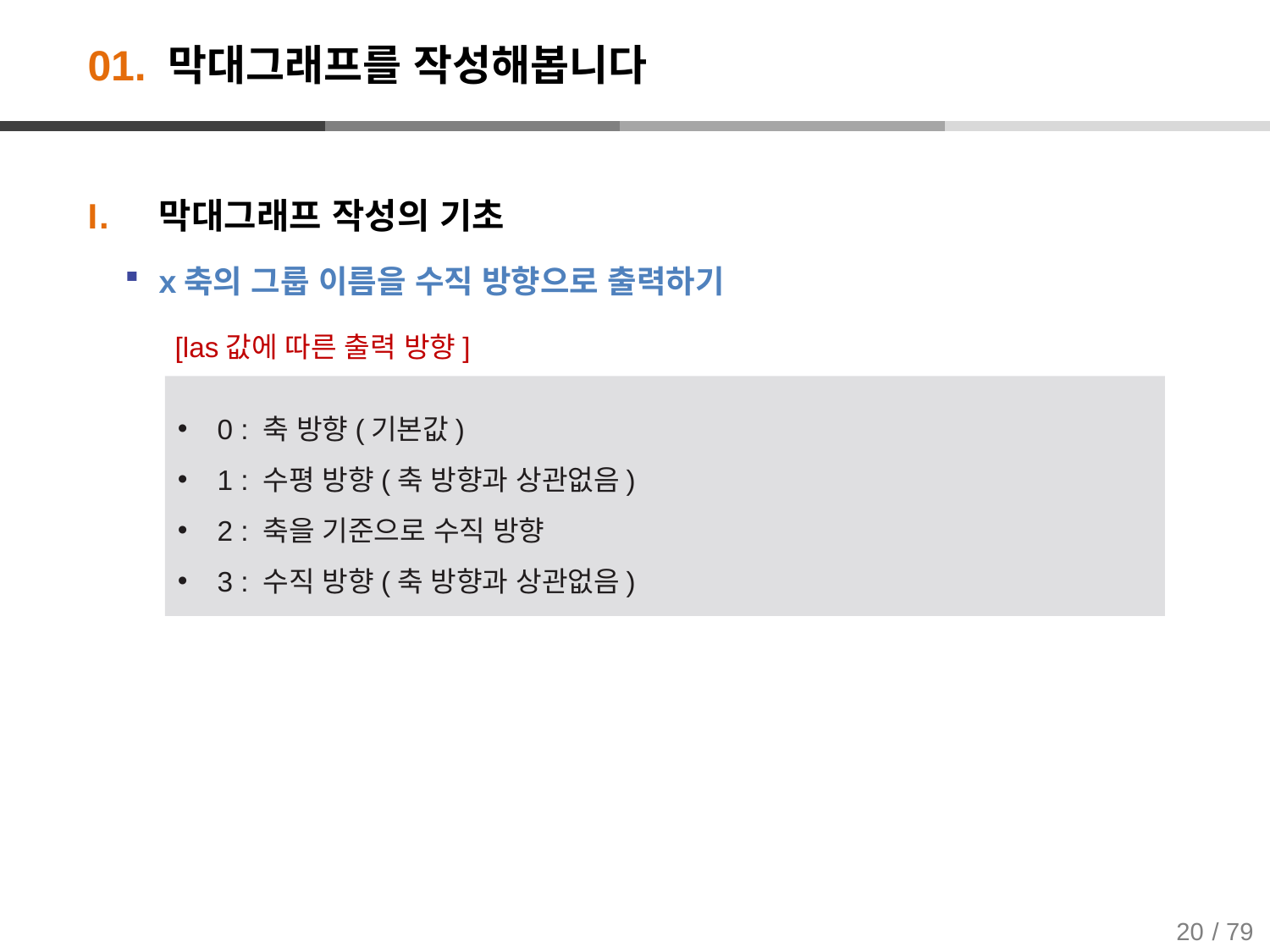

# 01. 막대그래프를 작성해봅니다
막대그래프 작성의 기초
 x축의 그룹 이름을 수직 방향으로 출력하기
[las값에 따른 출력 방향]
0 : 축 방향(기본값)
1 : 수평 방향(축 방향과 상관없음)
2 : 축을 기준으로 수직 방향
3 : 수직 방향(축 방향과 상관없음)